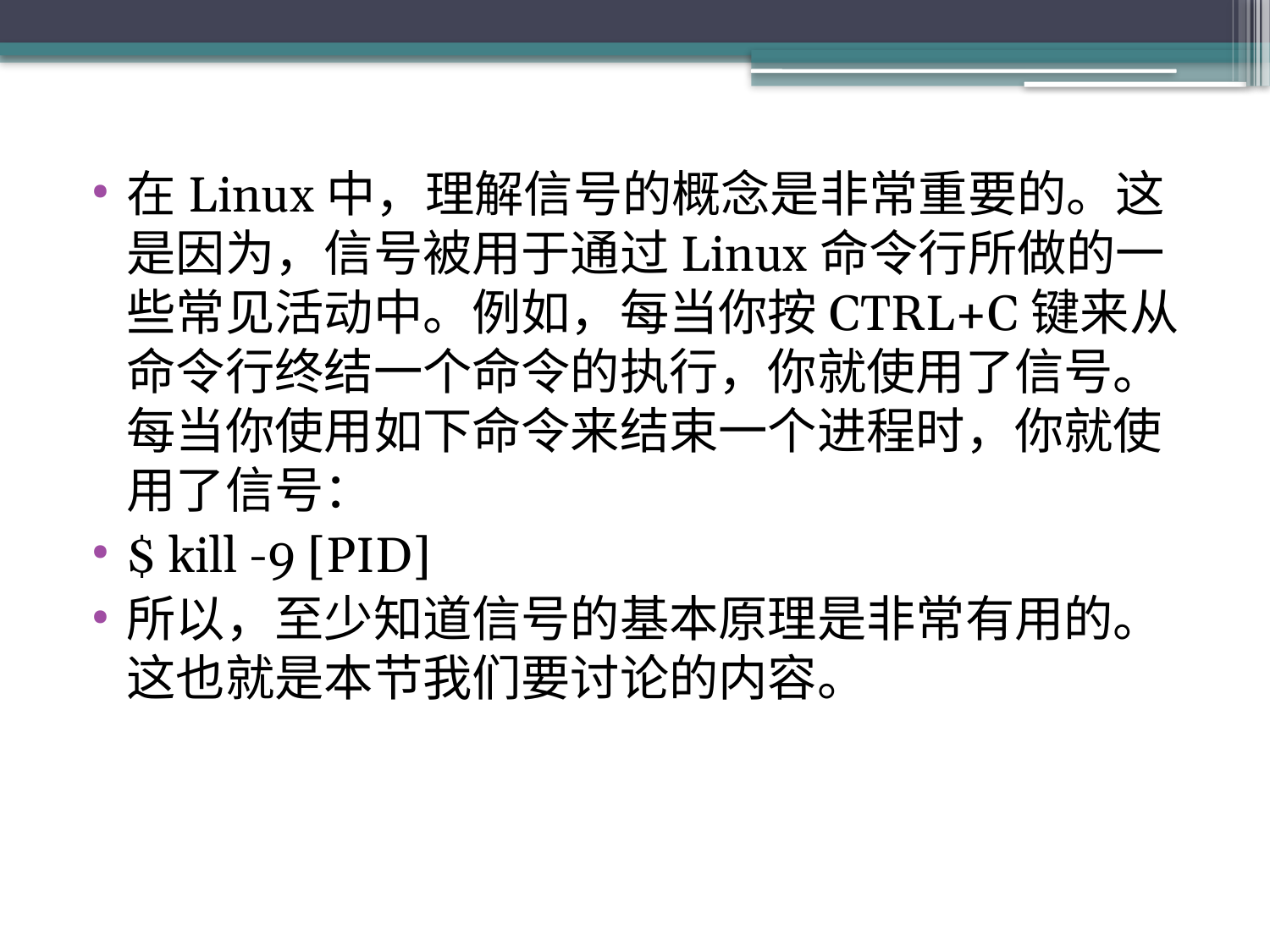

在Linux中，理解信号的概念是非常重要的。这是因为，信号被用于通过Linux命令行所做的一些常见活动中。例如，每当你按CTRL+C键来从命令行终结一个命令的执行，你就使用了信号。每当你使用如下命令来结束一个进程时，你就使用了信号：
$ kill -9 [PID]
所以，至少知道信号的基本原理是非常有用的。这也就是本节我们要讨论的内容。